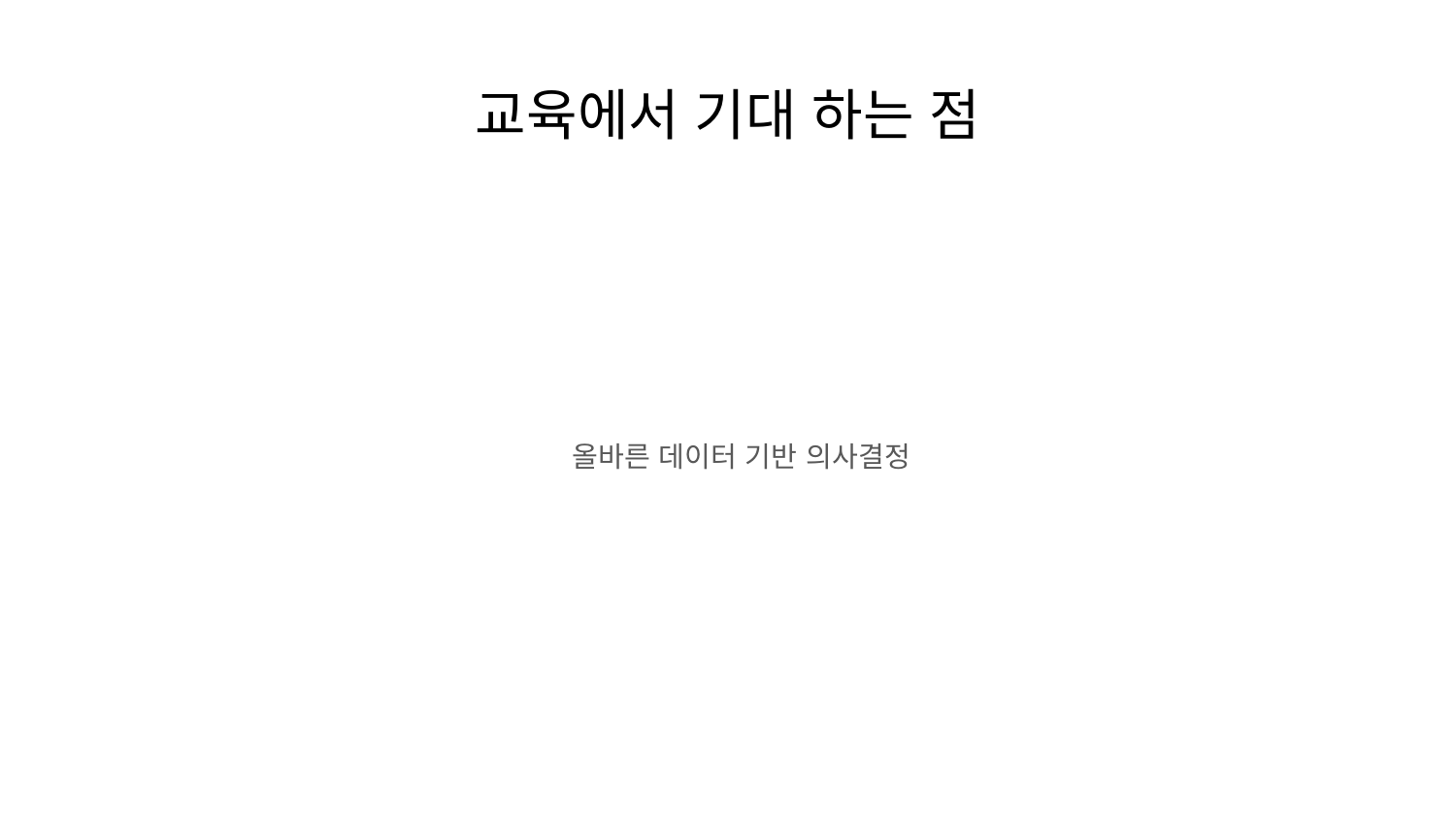

# 교육에서 기대 하는 점
올바른 데이터 기반 의사결정